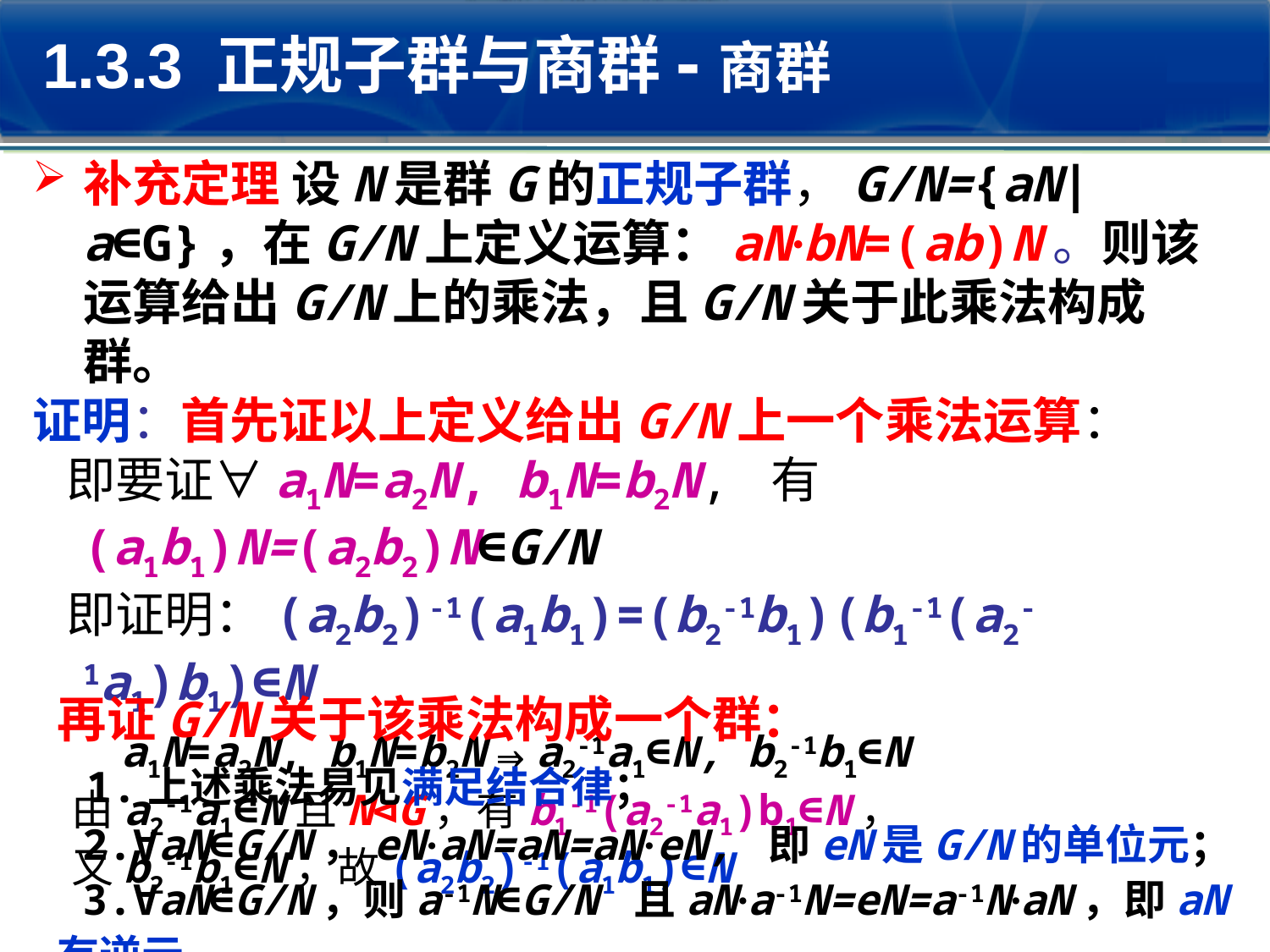

1.3.3 正规子群与商群-商群
补充定理 设N是群G的正规子群，G/N={aN|a∈G}，在G/N上定义运算：aN·bN=(ab)N。则该运算给出G/N上的乘法，且G/N关于此乘法构成群。
证明：首先证以上定义给出G/N上一个乘法运算：
  即要证∀a1N=a2N, b1N=b2N, 有(a1b1)N=(a2b2)N∈G/N
  即证明：(a2b2)-1(a1b1)=(b2-1b1)(b1-1(a2-1a1)b1)∈N
   a1N=a2N, b1N=b2N⇒a2-1a1∈N, b2-1b1∈N
   由a2-1a1∈N且N⊲G，有b1-1(a2-1a1)b1∈N，
   又b2-1b1∈N，故(a2b2)-1(a1b1)∈N
再证G/N关于该乘法构成一个群：
 1.上述乘法易见满足结合律；
 2.∀aN∈G/N，eN·aN=aN=aN·eN, 即eN是G/N的单位元；
 3.∀aN∈G/N，则a-1N∈G/N 且aN·a-1N=eN=a-1N·aN，即aN有逆元。